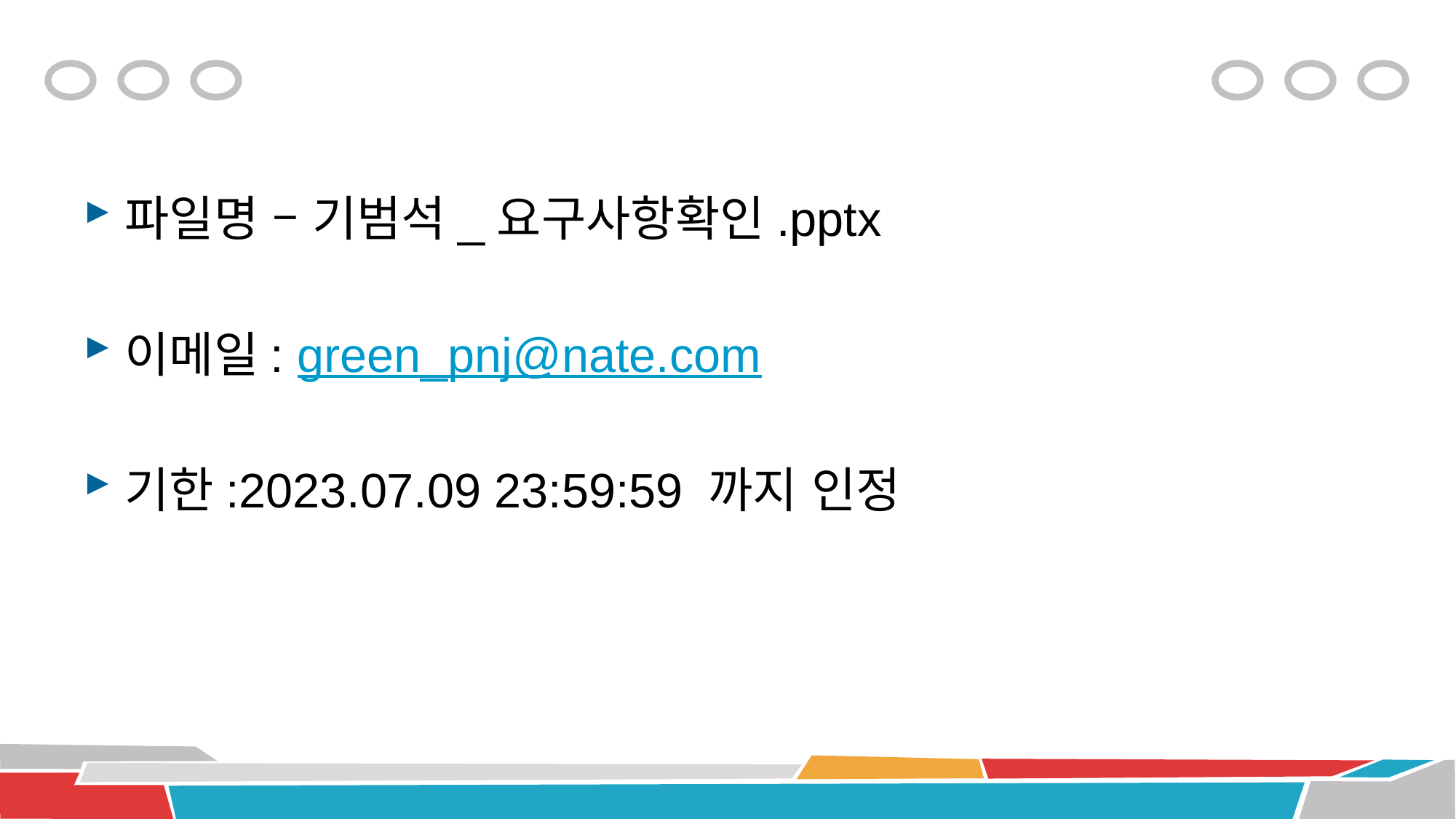

#
파일명 – 기범석_요구사항확인.pptx

이메일: green_pnj@nate.com

기한:2023.07.09 23:59:59 까지 인정